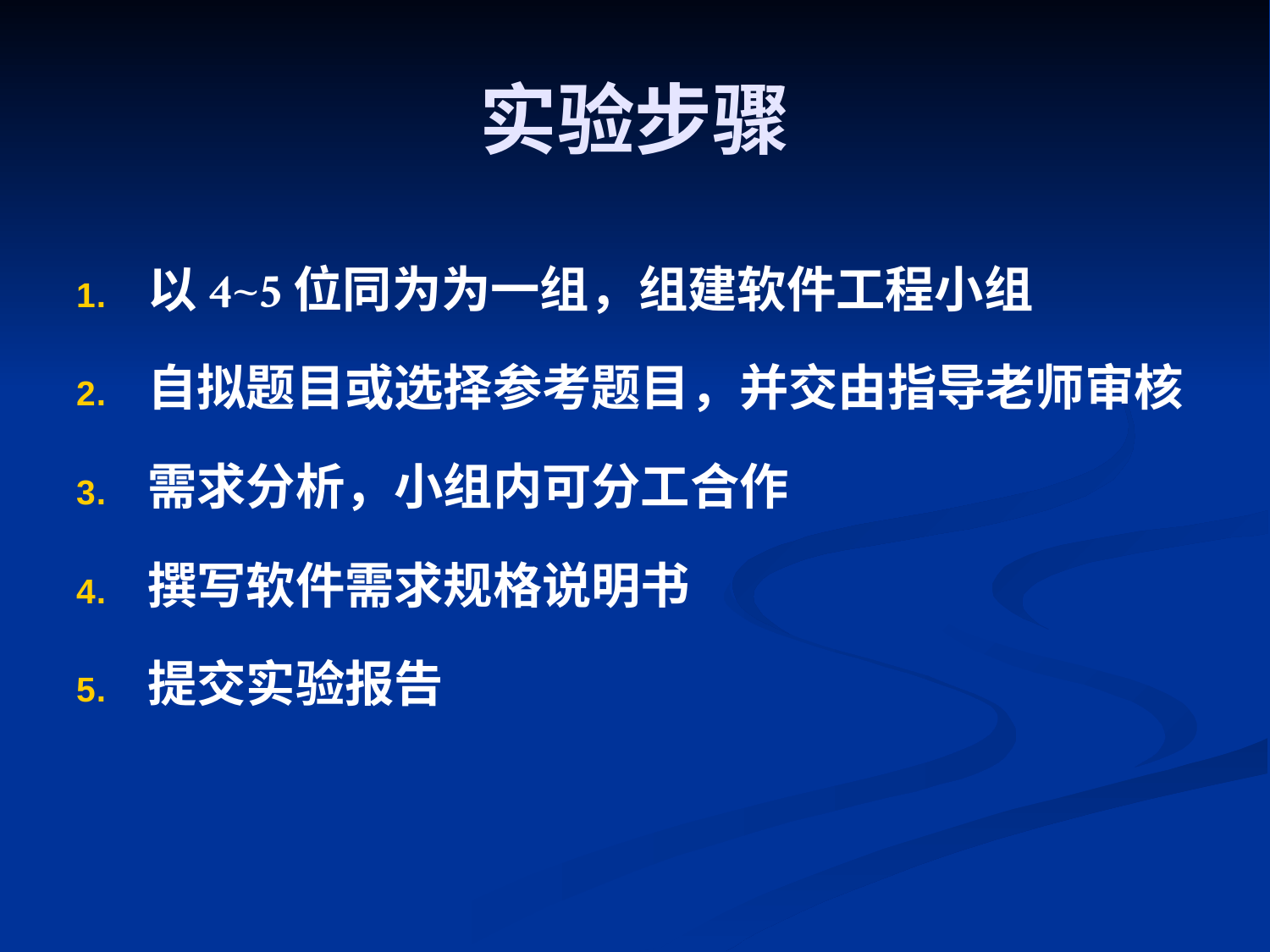

# 实验步骤
以4~5位同为为一组，组建软件工程小组
自拟题目或选择参考题目，并交由指导老师审核
需求分析，小组内可分工合作
撰写软件需求规格说明书
提交实验报告